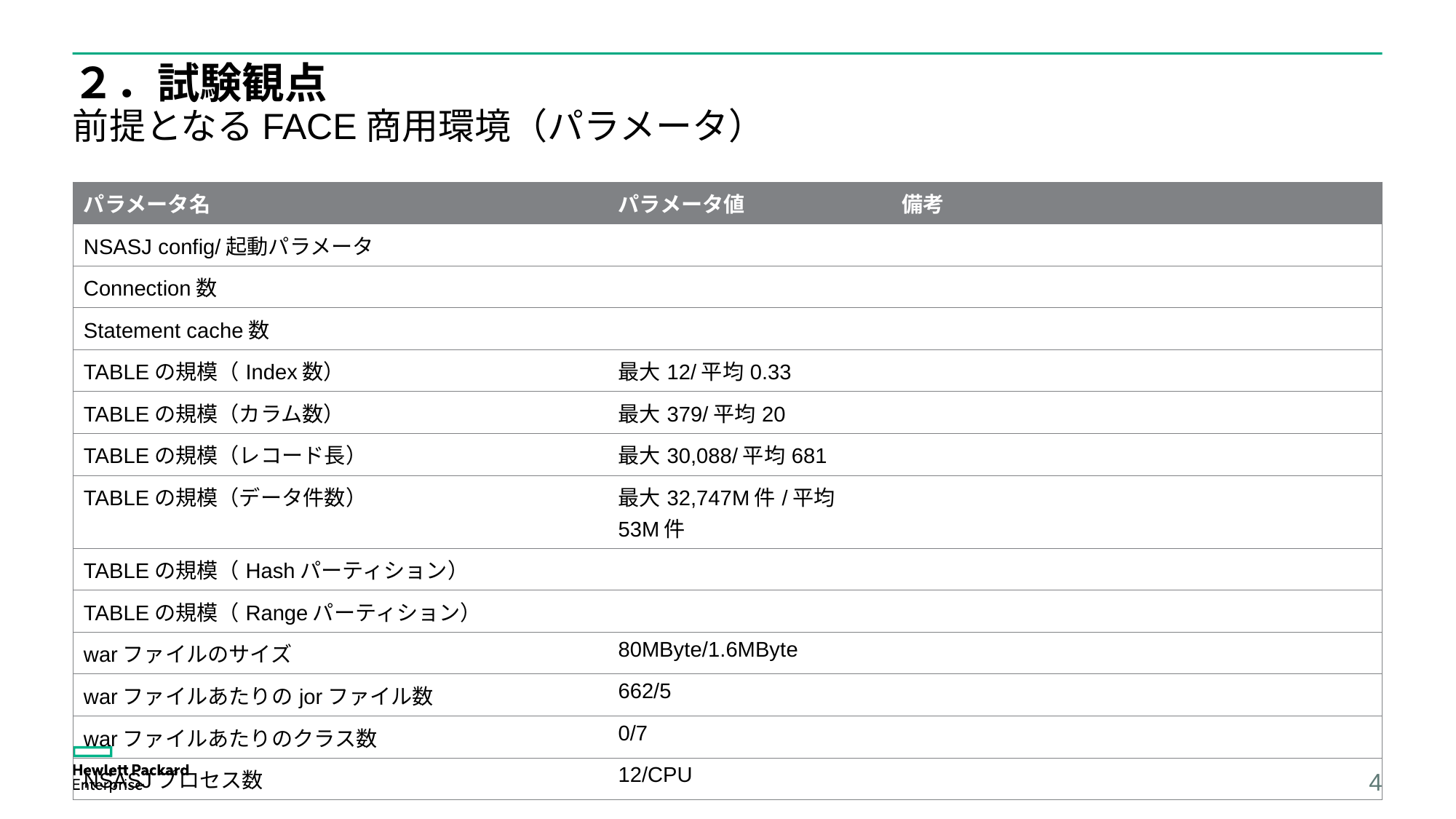

# ２．試験観点 前提となるFACE商用環境（パラメータ）
| パラメータ名 | パラメータ値 | 備考 |
| --- | --- | --- |
| NSASJ config/起動パラメータ |  |  |
| Connection数 |  |  |
| Statement cache数 |  |  |
| TABLEの規模（Index数） | 最大12/平均0.33 |  |
| TABLEの規模（カラム数） | 最大379/平均20 |  |
| TABLEの規模（レコード長） | 最大30,088/平均681 |  |
| TABLEの規模（データ件数） | 最大32,747M件/平均53M件 |  |
| TABLEの規模（Hashパーティション） |  |  |
| TABLEの規模（Rangeパーティション） |  |  |
| warファイルのサイズ | 80MByte/1.6MByte |  |
| warファイルあたりのjorファイル数 | 662/5 |  |
| warファイルあたりのクラス数 | 0/7 |  |
| NSASJプロセス数 | 12/CPU |  |
4